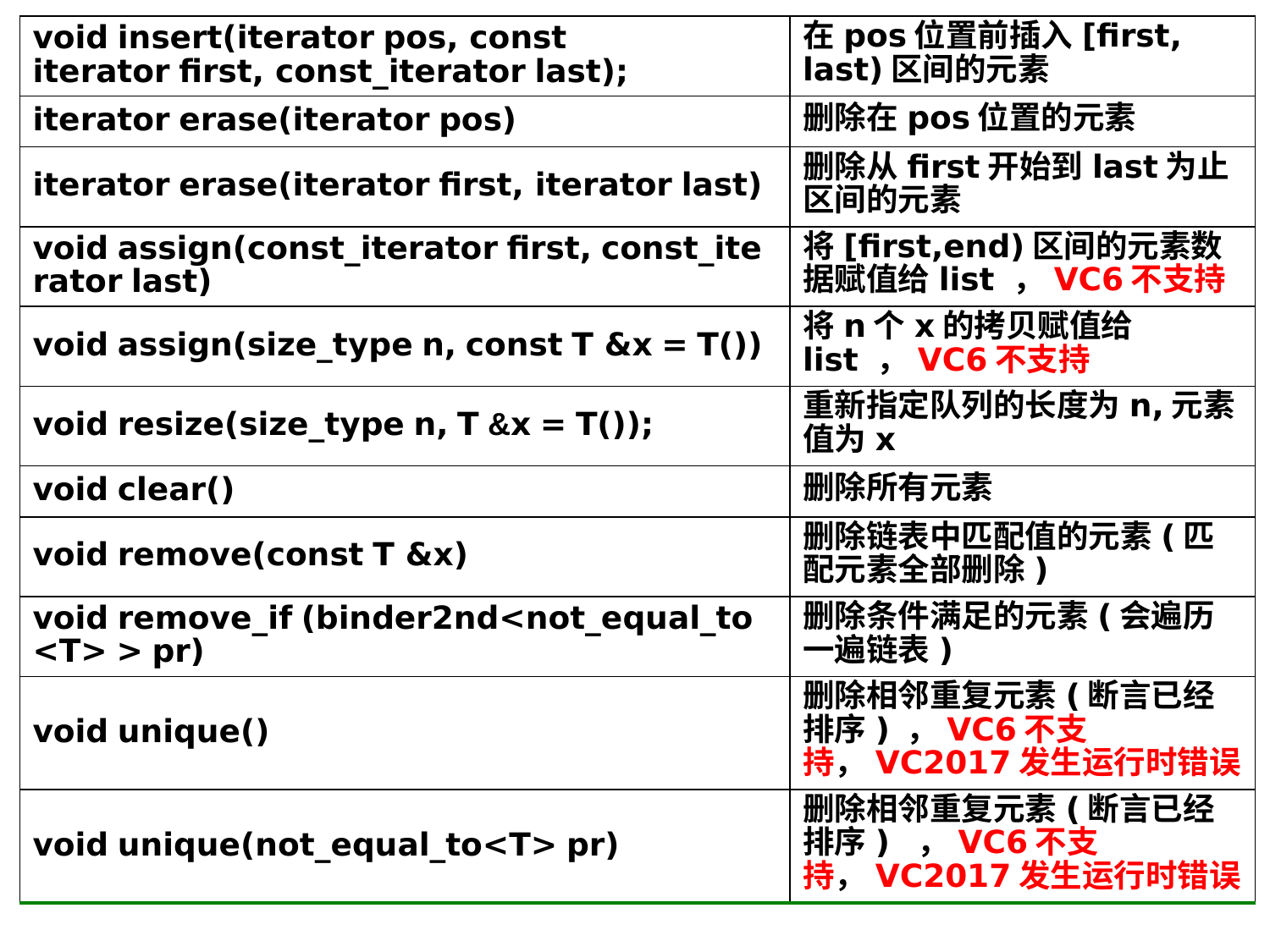

| void insert(iterator pos, const iterator first, const\_iterator last); | 在pos位置前插入[first, last)区间的元素 |
| --- | --- |
| iterator erase(iterator pos) | 删除在pos位置的元素 |
| iterator erase(iterator first, iterator last) | 删除从first开始到last为止区间的元素 |
| void assign(const\_iterator first, const\_iterator last) | 将[first,end)区间的元素数据赋值给list ，VC6不支持 |
| void assign(size\_type n, const T &x = T()) | 将n个x的拷贝赋值给list ，VC6不支持 |
| void resize(size\_type n, T &x = T()); | 重新指定队列的长度为n,元素值为x |
| void clear() | 删除所有元素 |
| void remove(const T &x) | 删除链表中匹配值的元素(匹配元素全部删除) |
| void remove\_if (binder2nd<not\_equal\_to<T> > pr) | 删除条件满足的元素(会遍历一遍链表) |
| void unique() | 删除相邻重复元素(断言已经排序) ，VC6不支持，VC2017发生运行时错误 |
| void unique(not\_equal\_to<T> pr) | 删除相邻重复元素(断言已经排序)  ，VC6不支持，VC2017发生运行时错误 |